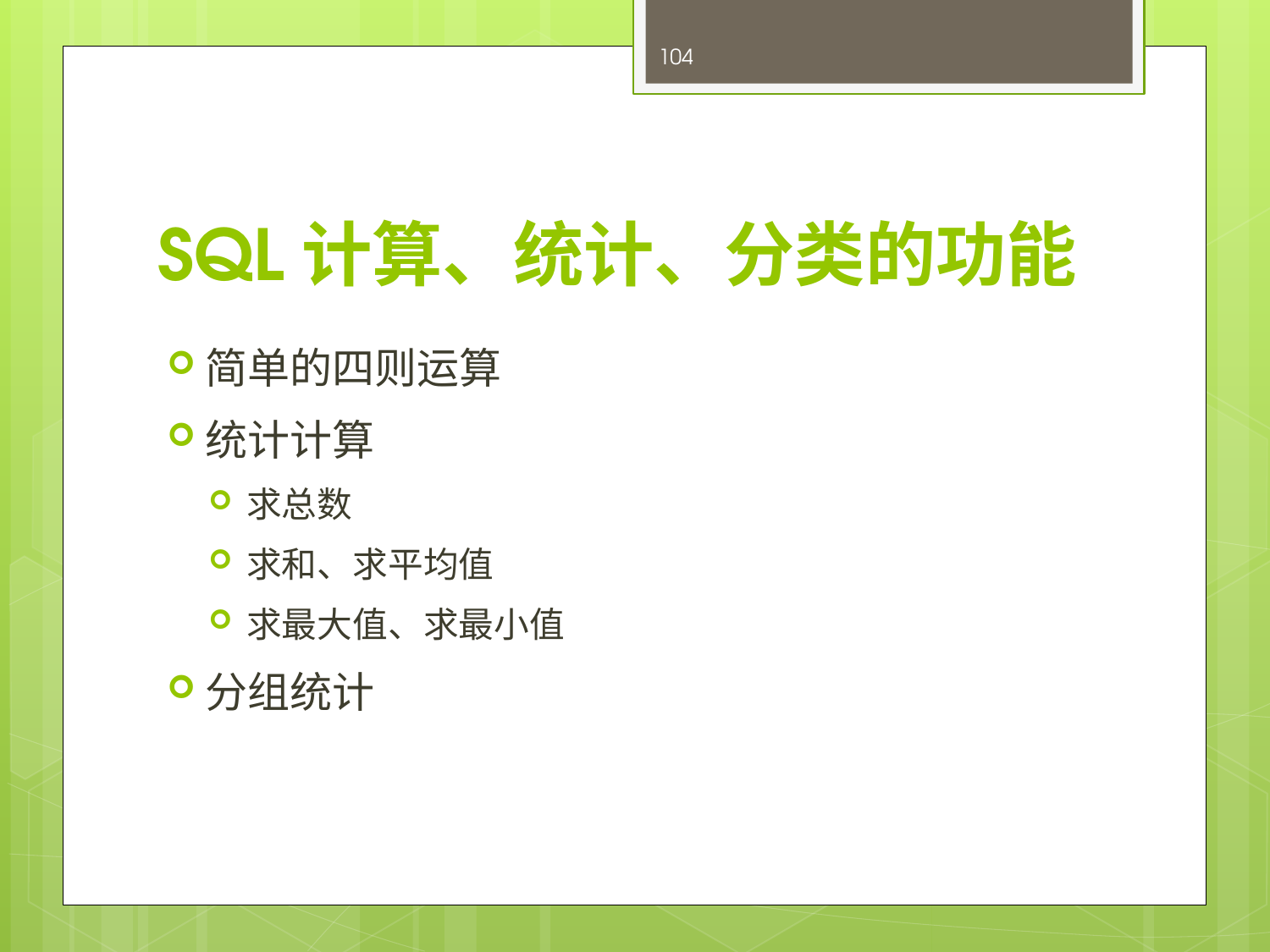

104
# SQL计算、统计、分类的功能
简单的四则运算
统计计算
求总数
求和、求平均值
求最大值、求最小值
分组统计